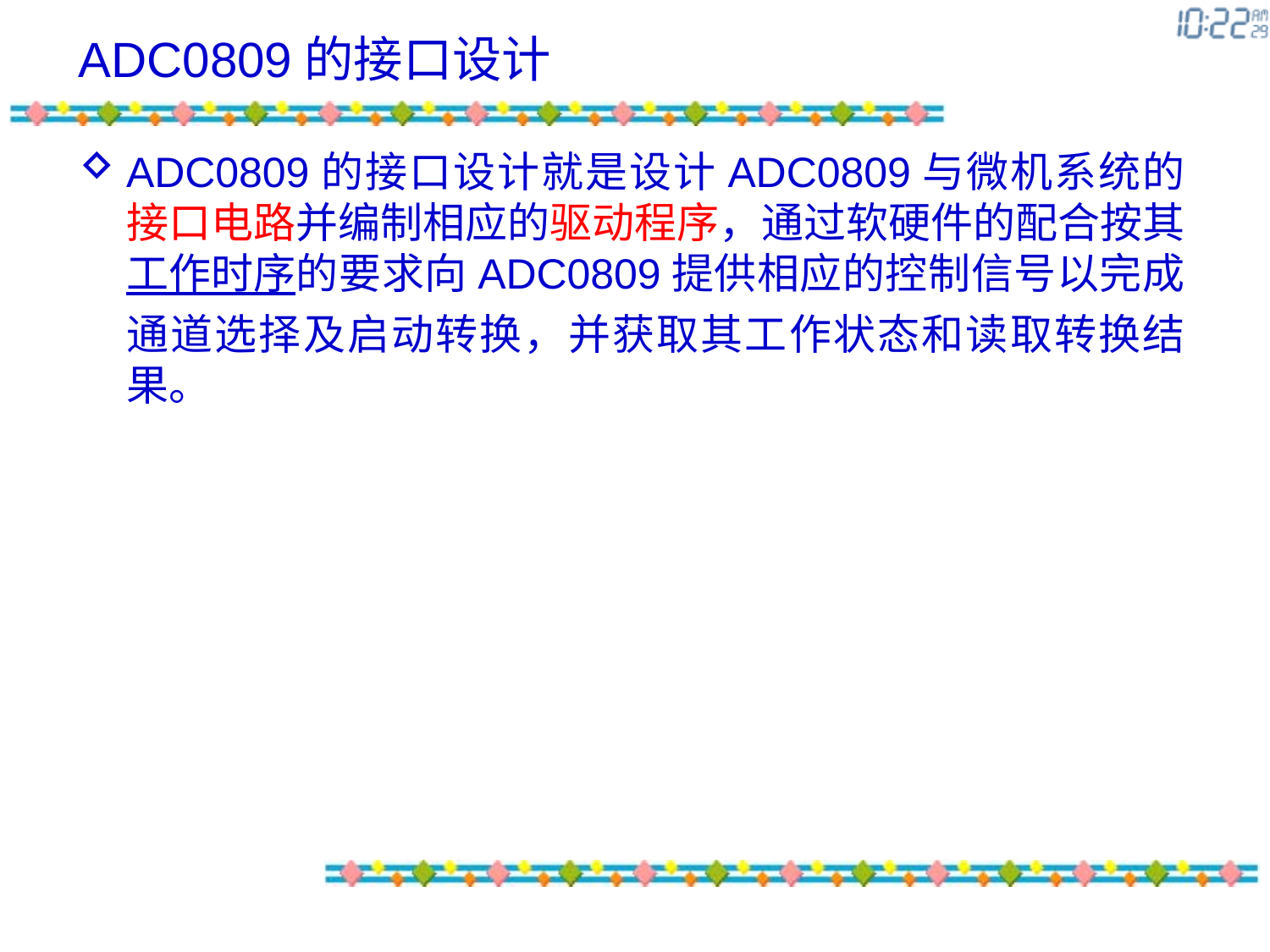

# ADC0809的接口设计
ADC0809的接口设计就是设计ADC0809与微机系统的接口电路并编制相应的驱动程序，通过软硬件的配合按其工作时序的要求向ADC0809提供相应的控制信号以完成通道选择及启动转换，并获取其工作状态和读取转换结果。